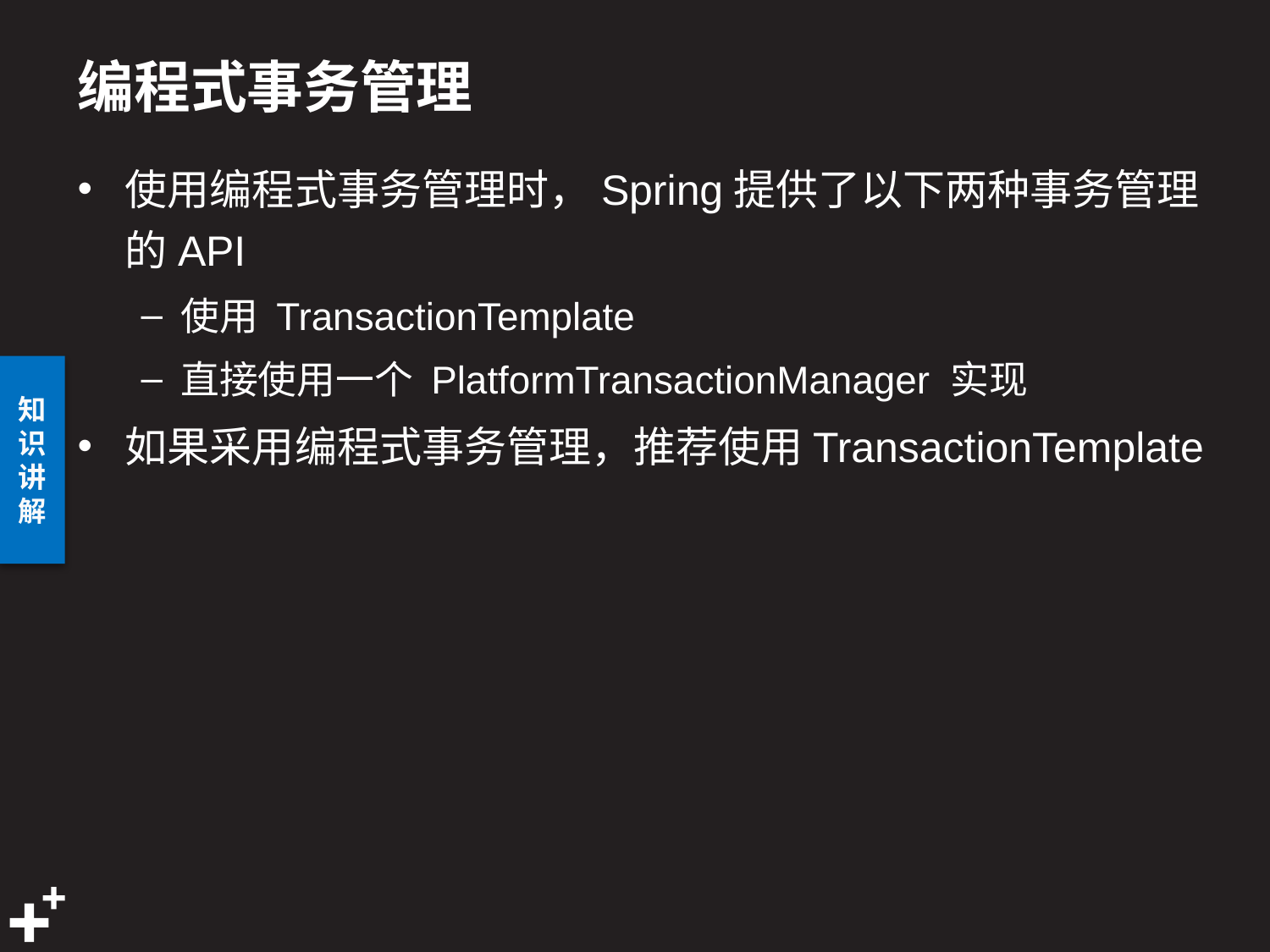

# 编程式事务管理
使用编程式事务管理时，Spring提供了以下两种事务管理的API
使用 TransactionTemplate
直接使用一个 PlatformTransactionManager 实现
如果采用编程式事务管理，推荐使用TransactionTemplate